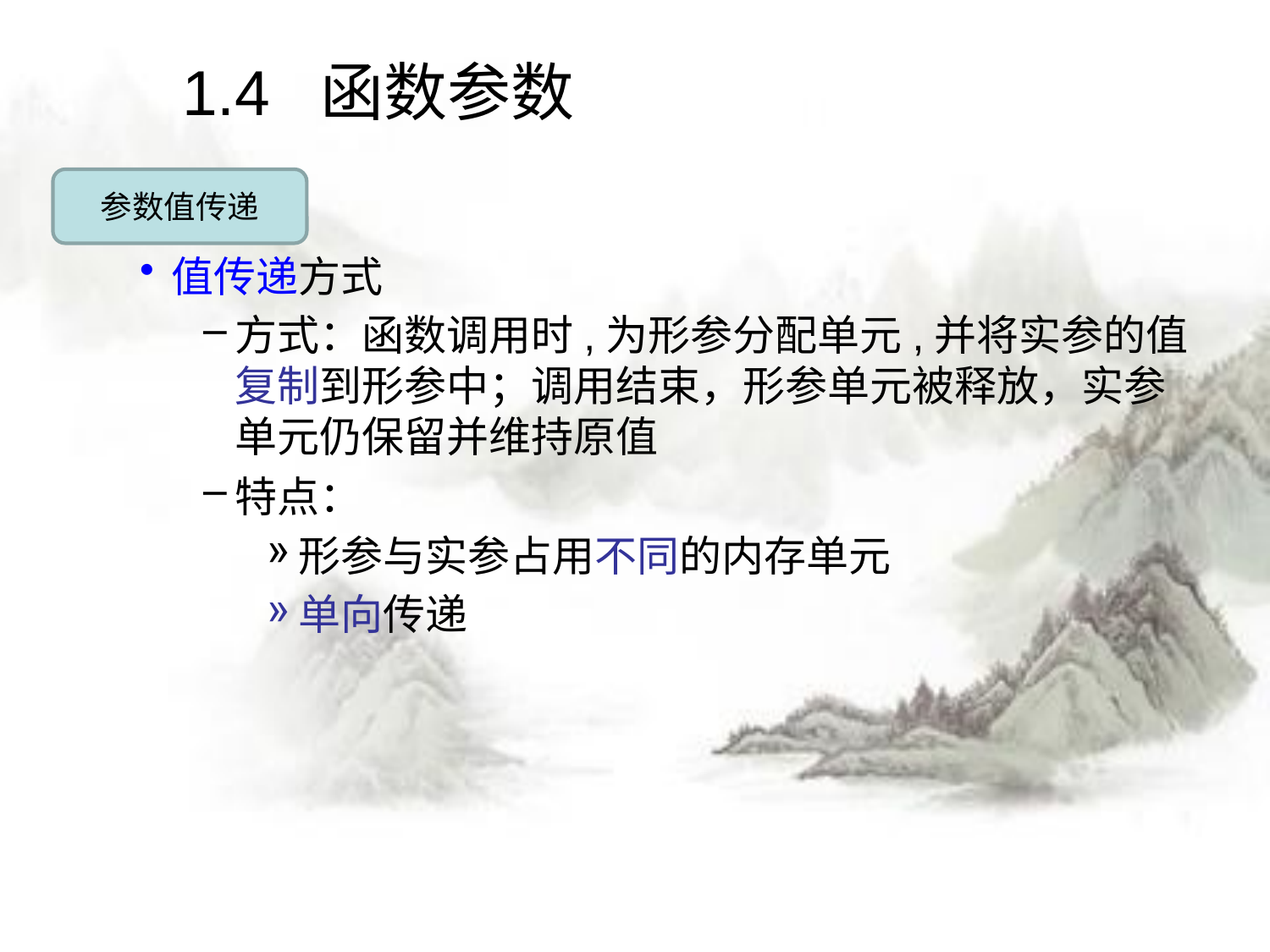

# 1.4  函数参数
参数值传递
值传递方式
方式：函数调用时,为形参分配单元,并将实参的值复制到形参中；调用结束，形参单元被释放，实参单元仍保留并维持原值
特点：
形参与实参占用不同的内存单元
单向传递